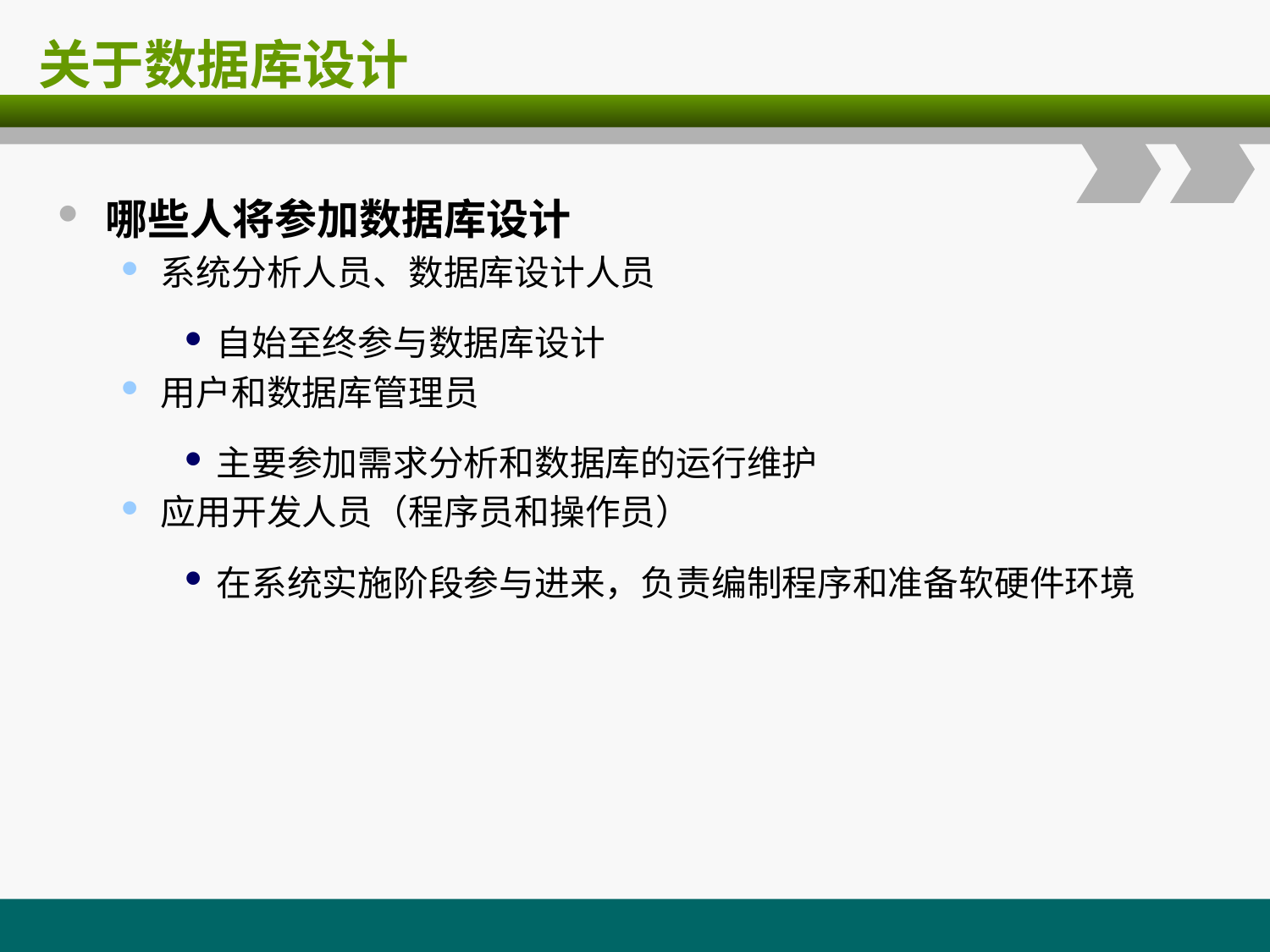

# 关于数据库设计
哪些人将参加数据库设计
系统分析人员、数据库设计人员
自始至终参与数据库设计
用户和数据库管理员
主要参加需求分析和数据库的运行维护
应用开发人员（程序员和操作员）
在系统实施阶段参与进来，负责编制程序和准备软硬件环境